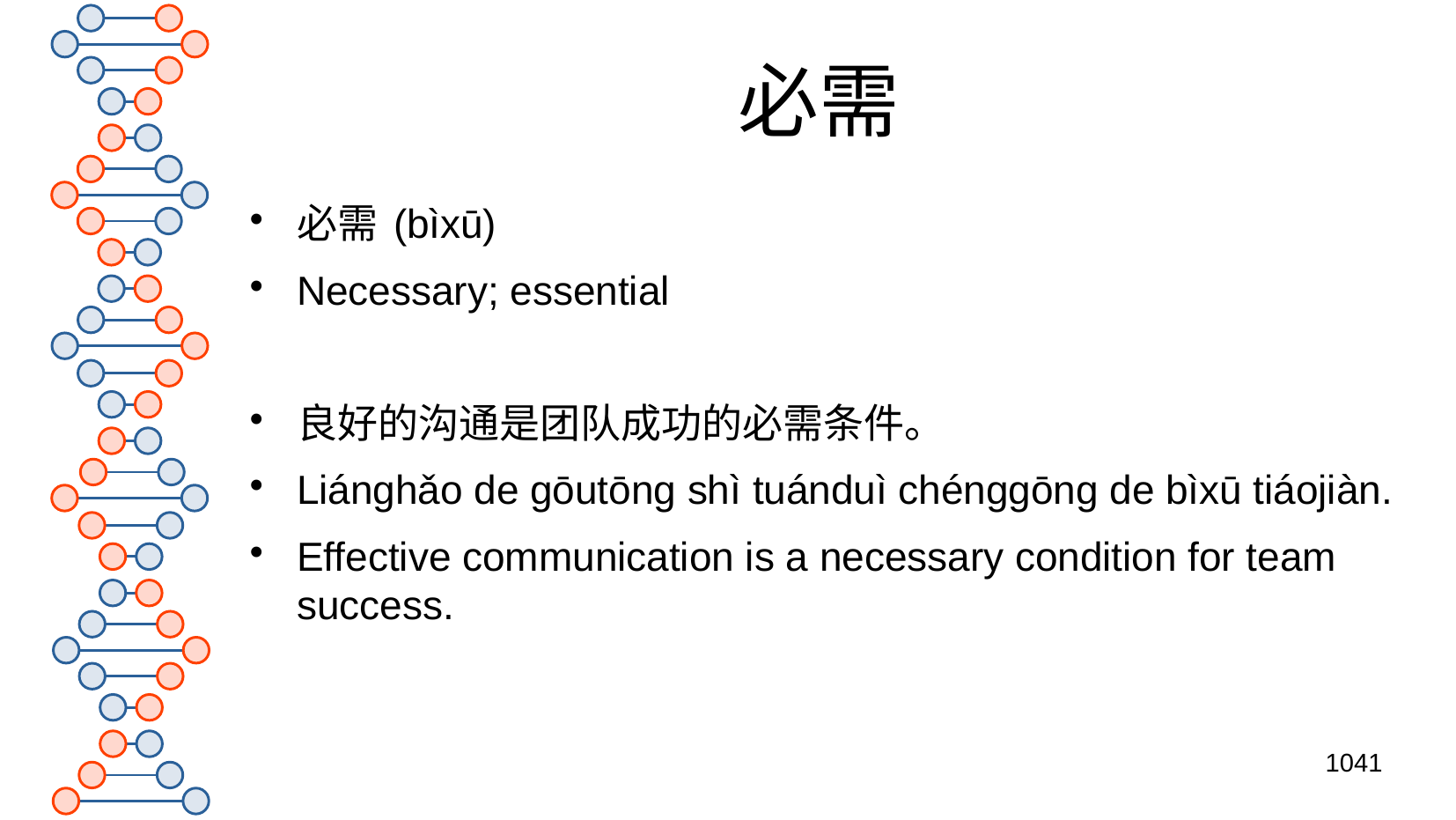

# 必需
必需 (bìxū)
Necessary; essential

良好的沟通是团队成功的必需条件。
Liánghǎo de gōutōng shì tuánduì chénggōng de bìxū tiáojiàn.
Effective communication is a necessary condition for team success.

1041